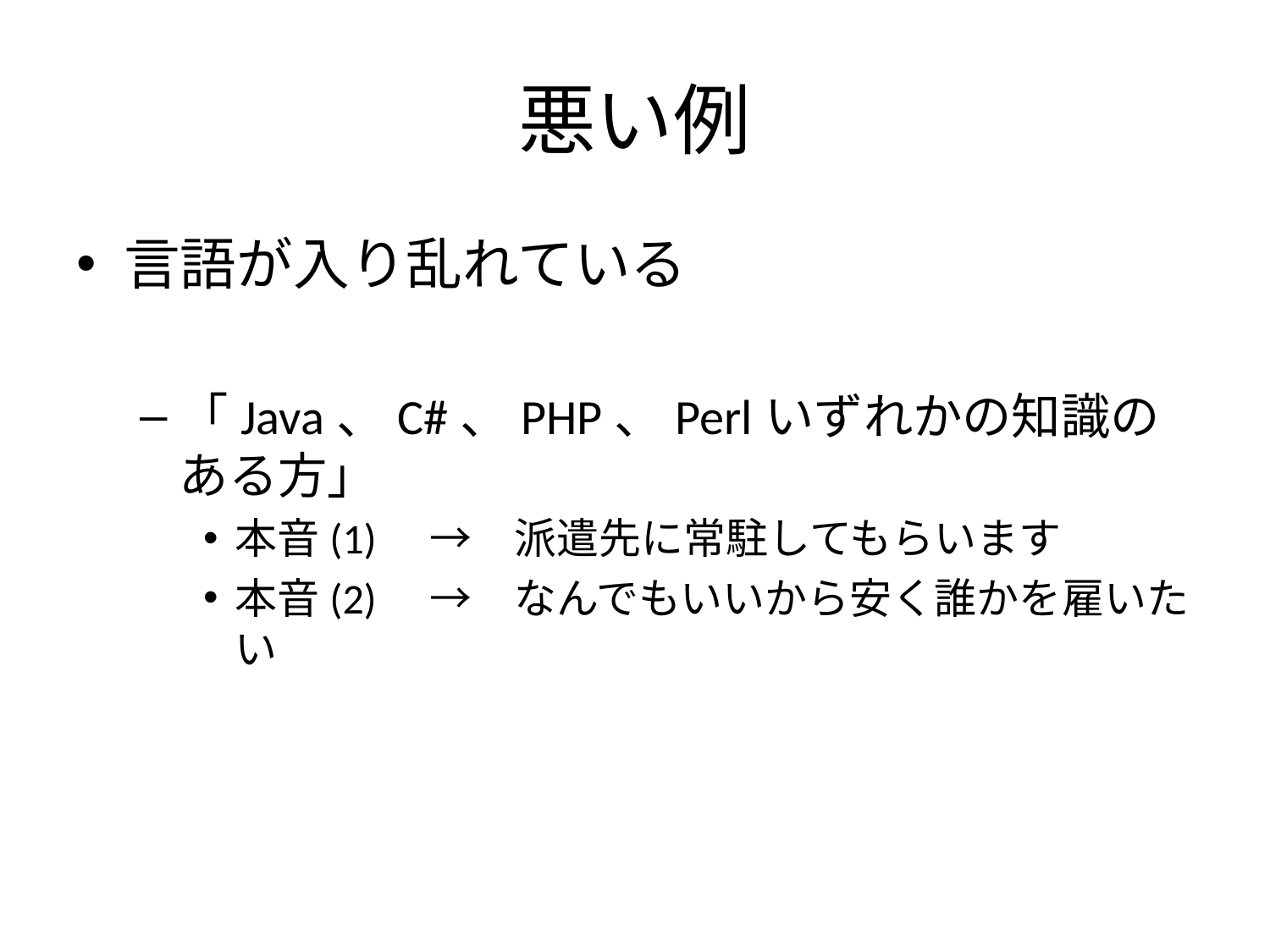

# 悪い例
言語が入り乱れている

「Java、C#、PHP、Perlいずれかの知識のある方」
本音(1)　→　派遣先に常駐してもらいます
本音(2)　→　なんでもいいから安く誰かを雇いたい